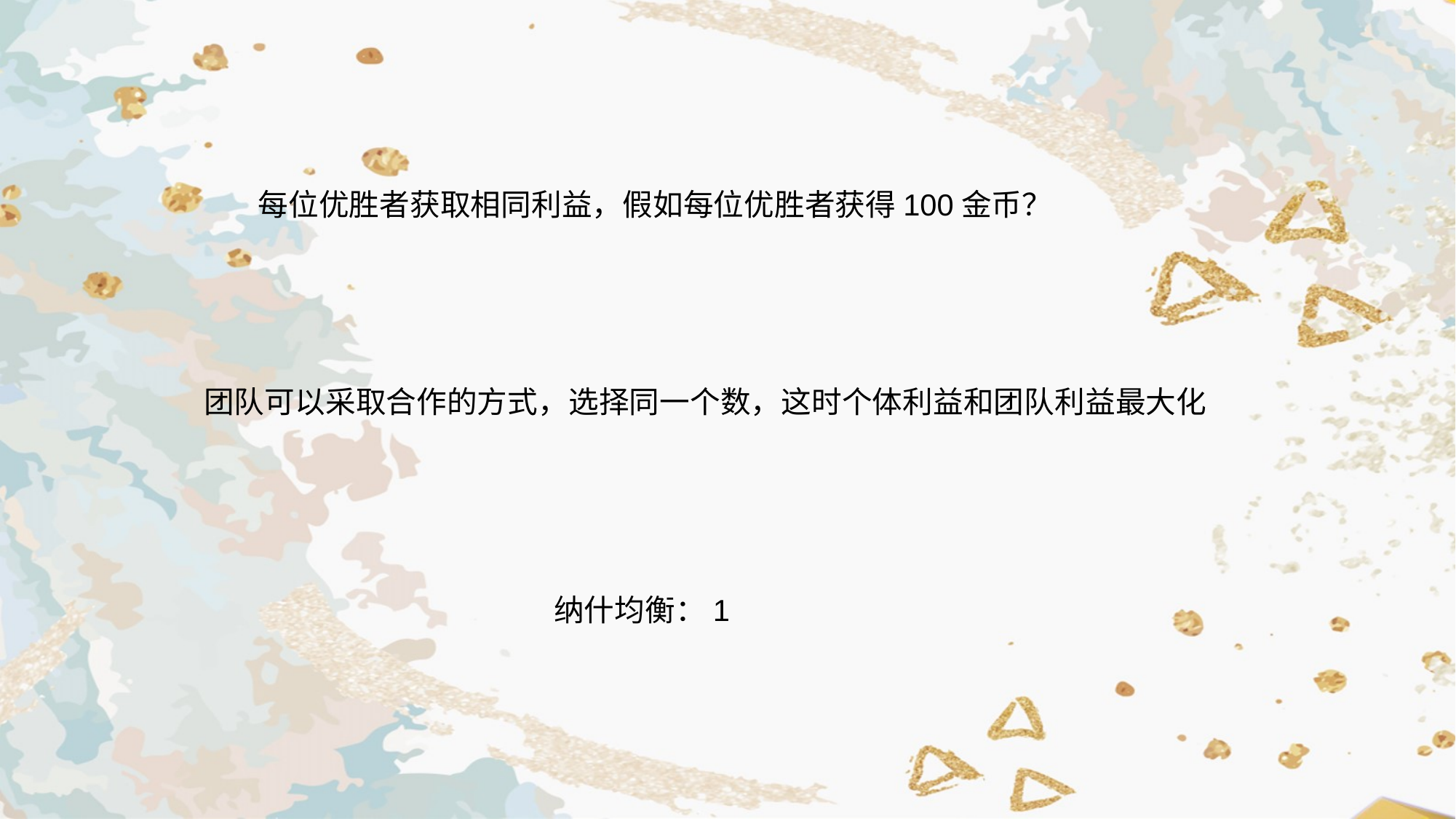

每位优胜者获取相同利益，假如每位优胜者获得100金币？
团队可以采取合作的方式，选择同一个数，这时个体利益和团队利益最大化
纳什均衡：1